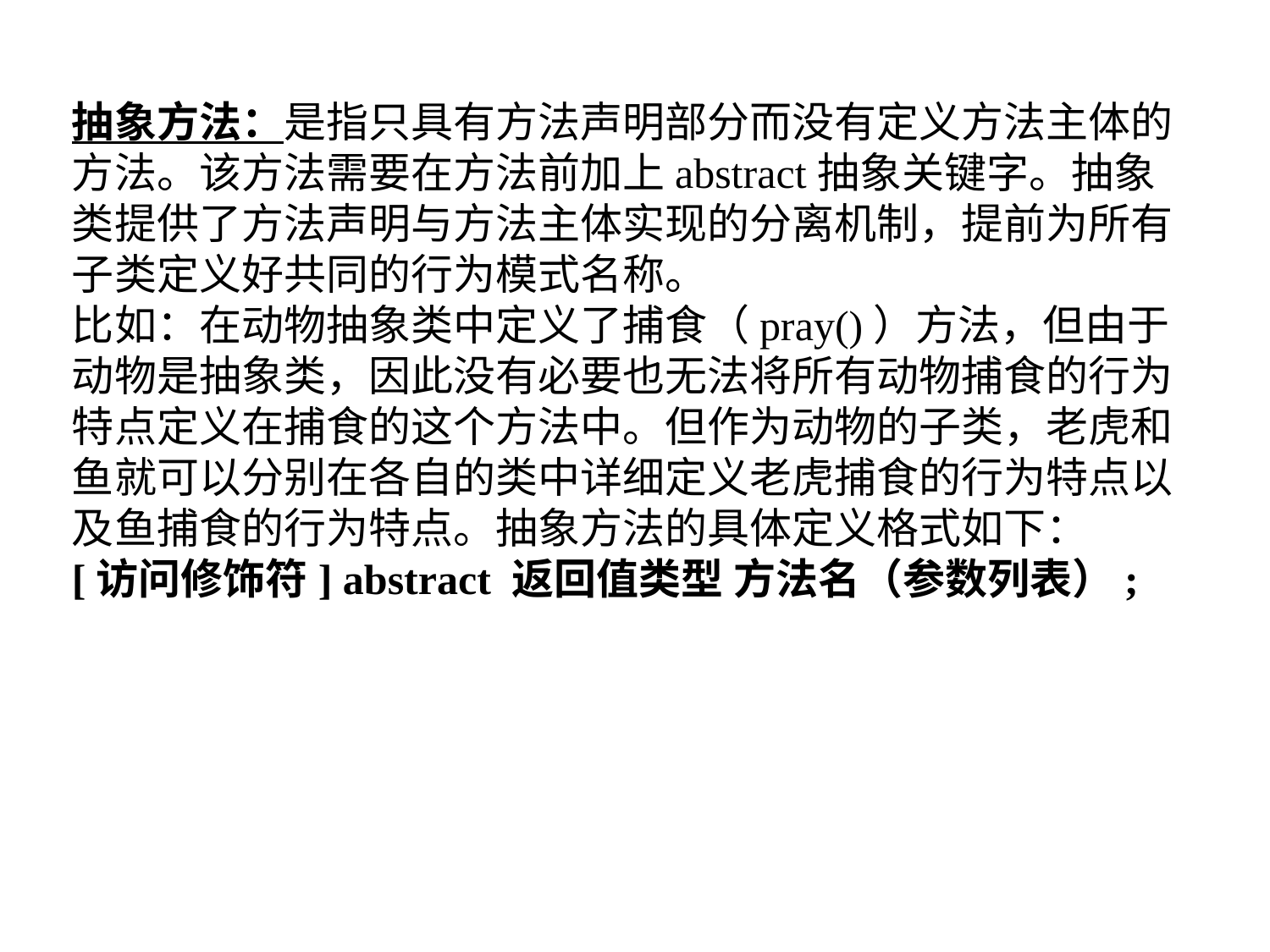

抽象方法：是指只具有方法声明部分而没有定义方法主体的方法。该方法需要在方法前加上abstract抽象关键字。抽象类提供了方法声明与方法主体实现的分离机制，提前为所有子类定义好共同的行为模式名称。
比如：在动物抽象类中定义了捕食（pray()）方法，但由于动物是抽象类，因此没有必要也无法将所有动物捕食的行为特点定义在捕食的这个方法中。但作为动物的子类，老虎和鱼就可以分别在各自的类中详细定义老虎捕食的行为特点以及鱼捕食的行为特点。抽象方法的具体定义格式如下：
[访问修饰符] abstract 返回值类型 方法名（参数列表）;